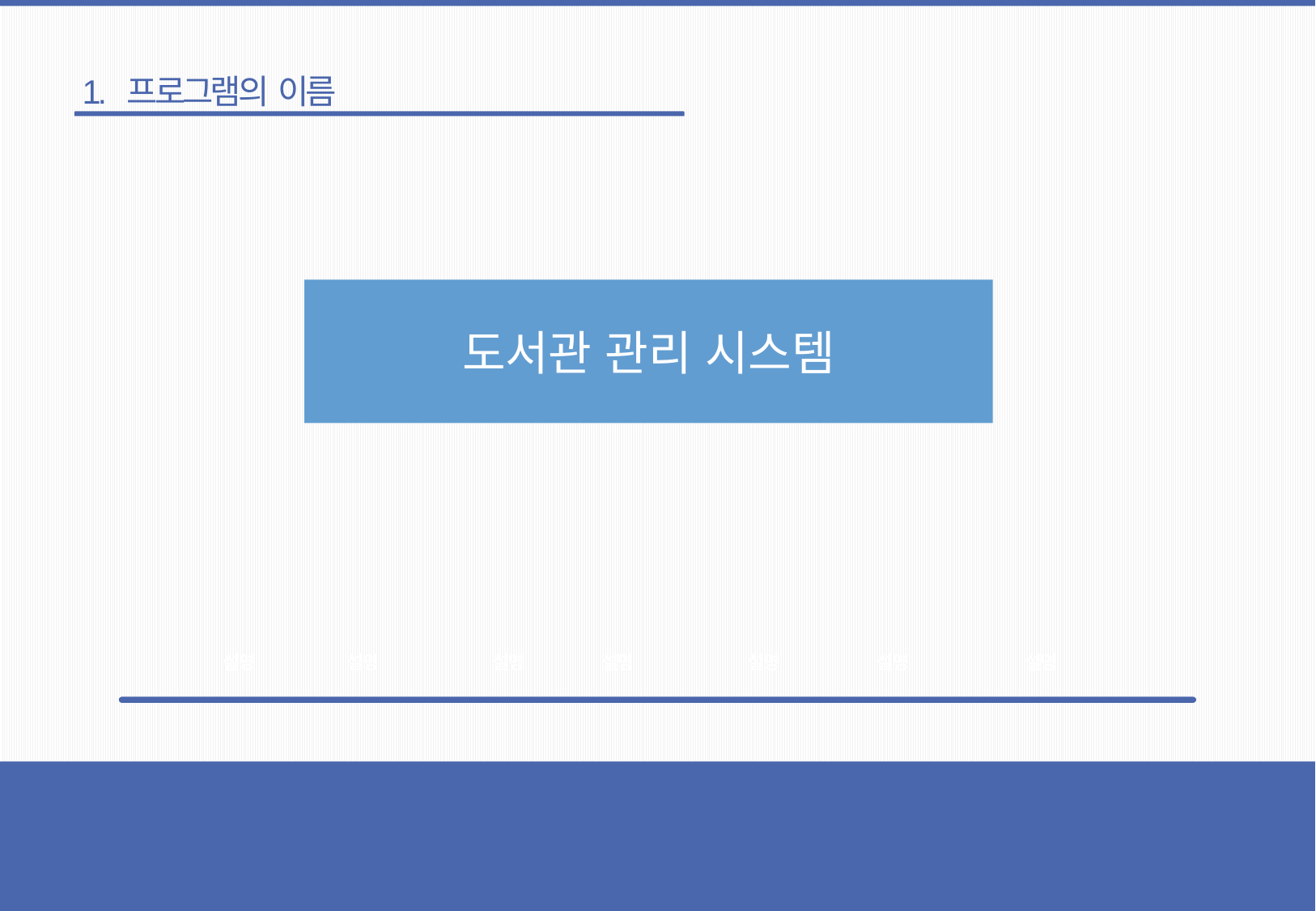

1.  프로그램의  이름

도서관 관리 시스템
설명
설명
설명
설명
설명
설명
설명